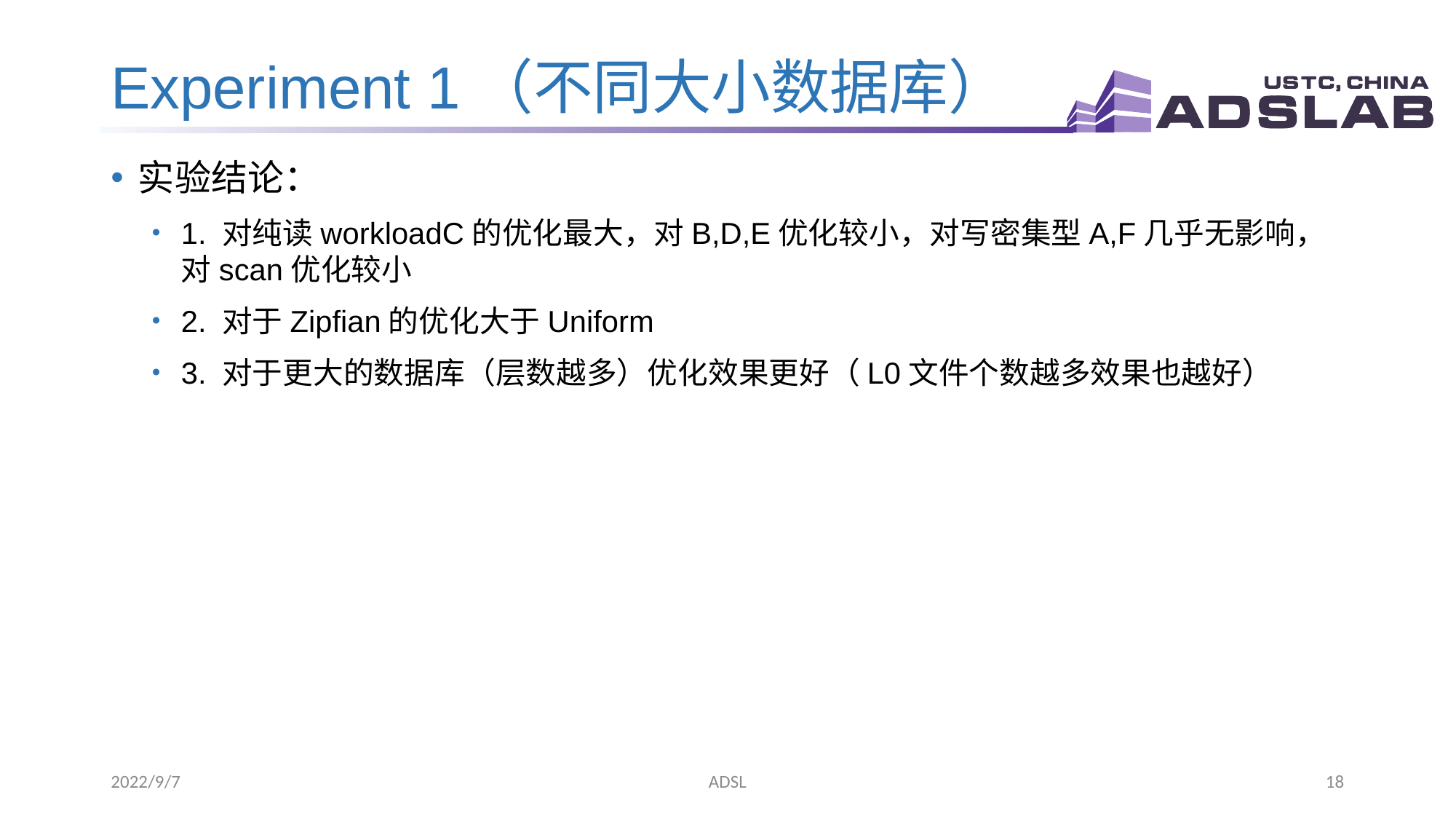

# Experiment 1（不同大小数据库）
实验结论：
1. 对纯读workloadC的优化最大，对B,D,E优化较小，对写密集型A,F几乎无影响，对scan优化较小
2. 对于Zipfian的优化大于Uniform
3. 对于更大的数据库（层数越多）优化效果更好（L0文件个数越多效果也越好）
2022/9/7
ADSL
18